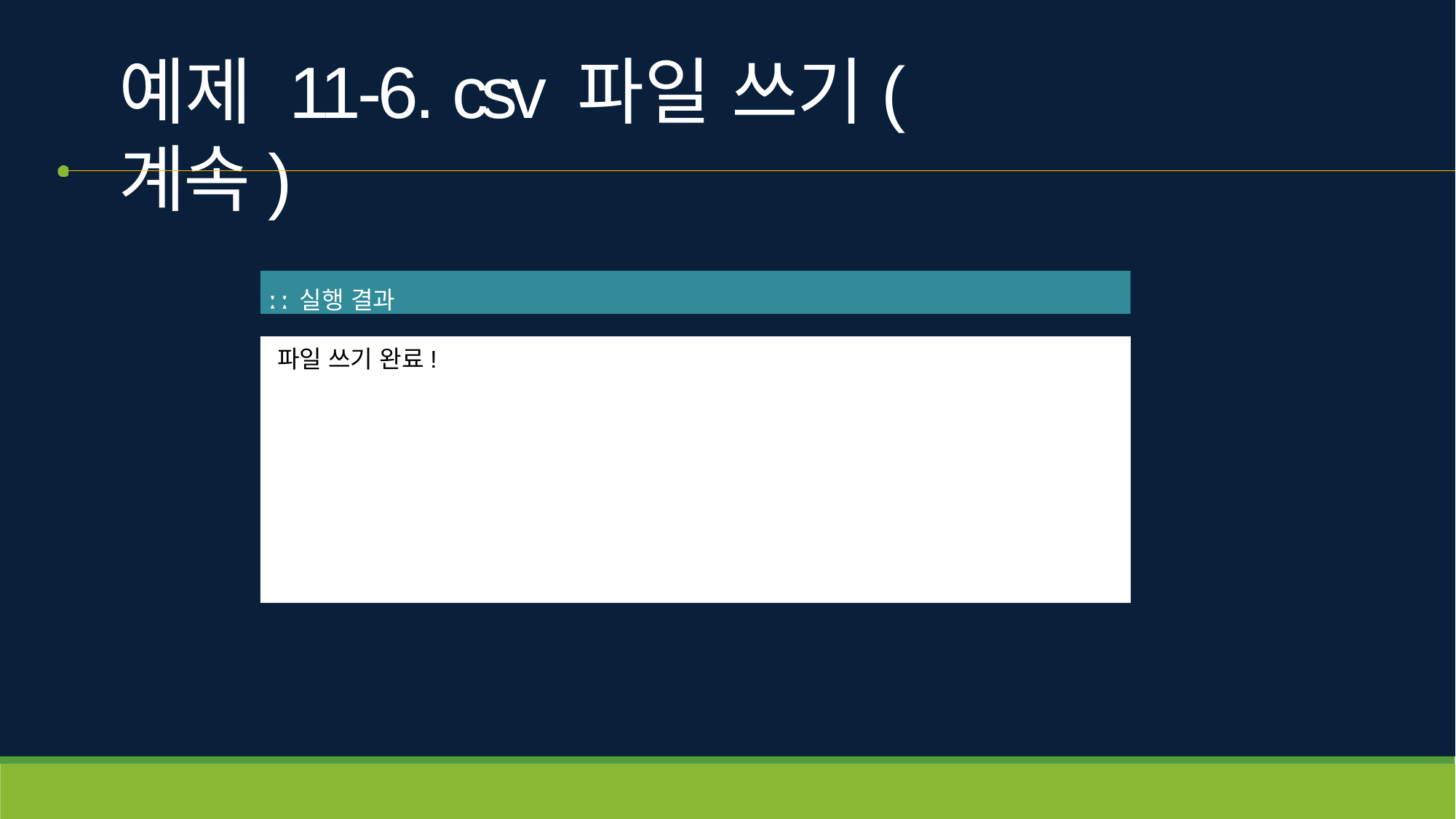

# 예제 11-6. csv 파일 쓰기(계속)

ː ː 실행 결과

파일 쓰기 완료!